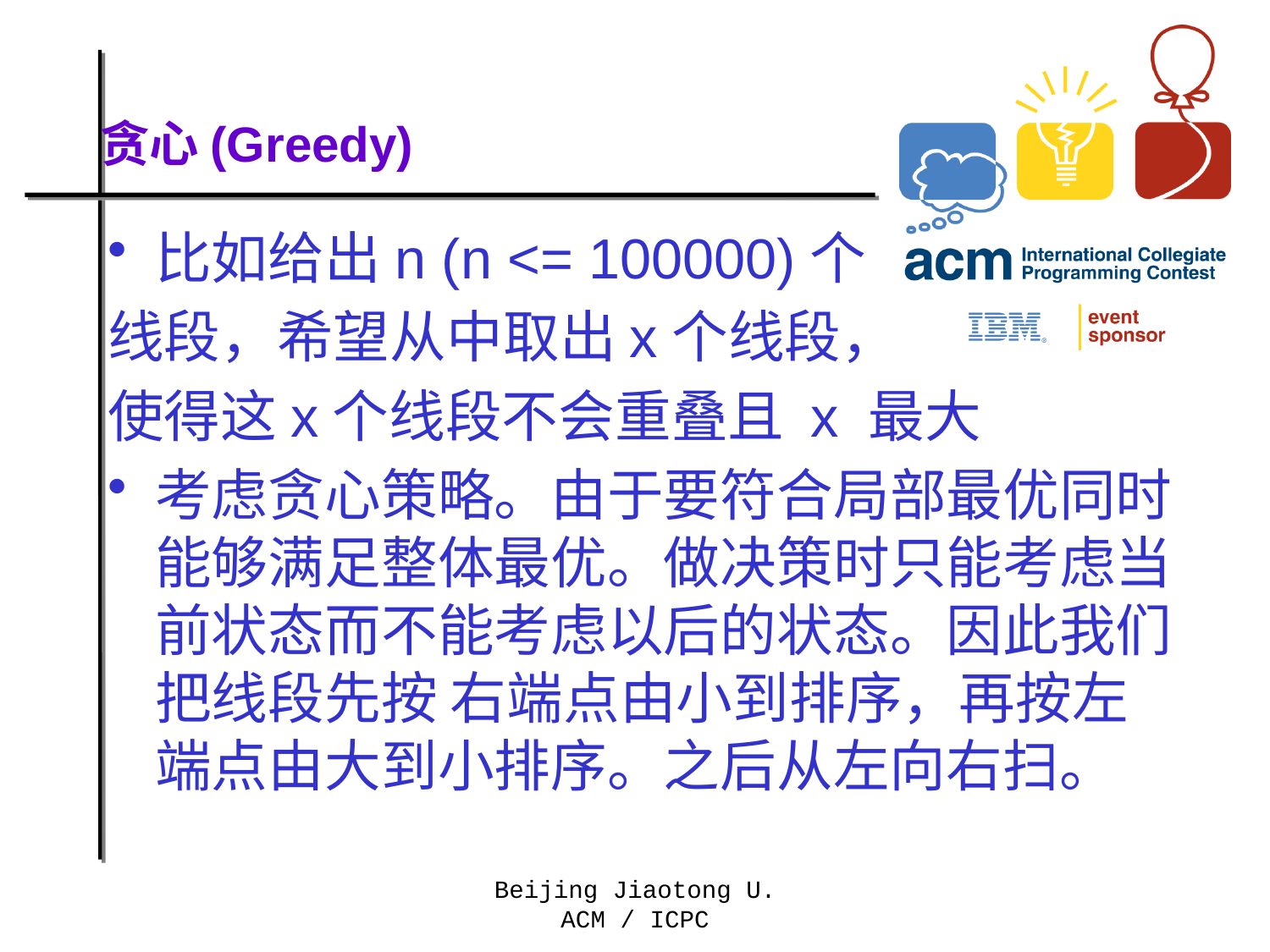

贪心(Greedy)
比如给出n (n <= 100000)个
线段，希望从中取出x个线段，
使得这x个线段不会重叠且 x 最大
考虑贪心策略。由于要符合局部最优同时能够满足整体最优。做决策时只能考虑当前状态而不能考虑以后的状态。因此我们把线段先按 右端点由小到排序，再按左端点由大到小排序。之后从左向右扫。